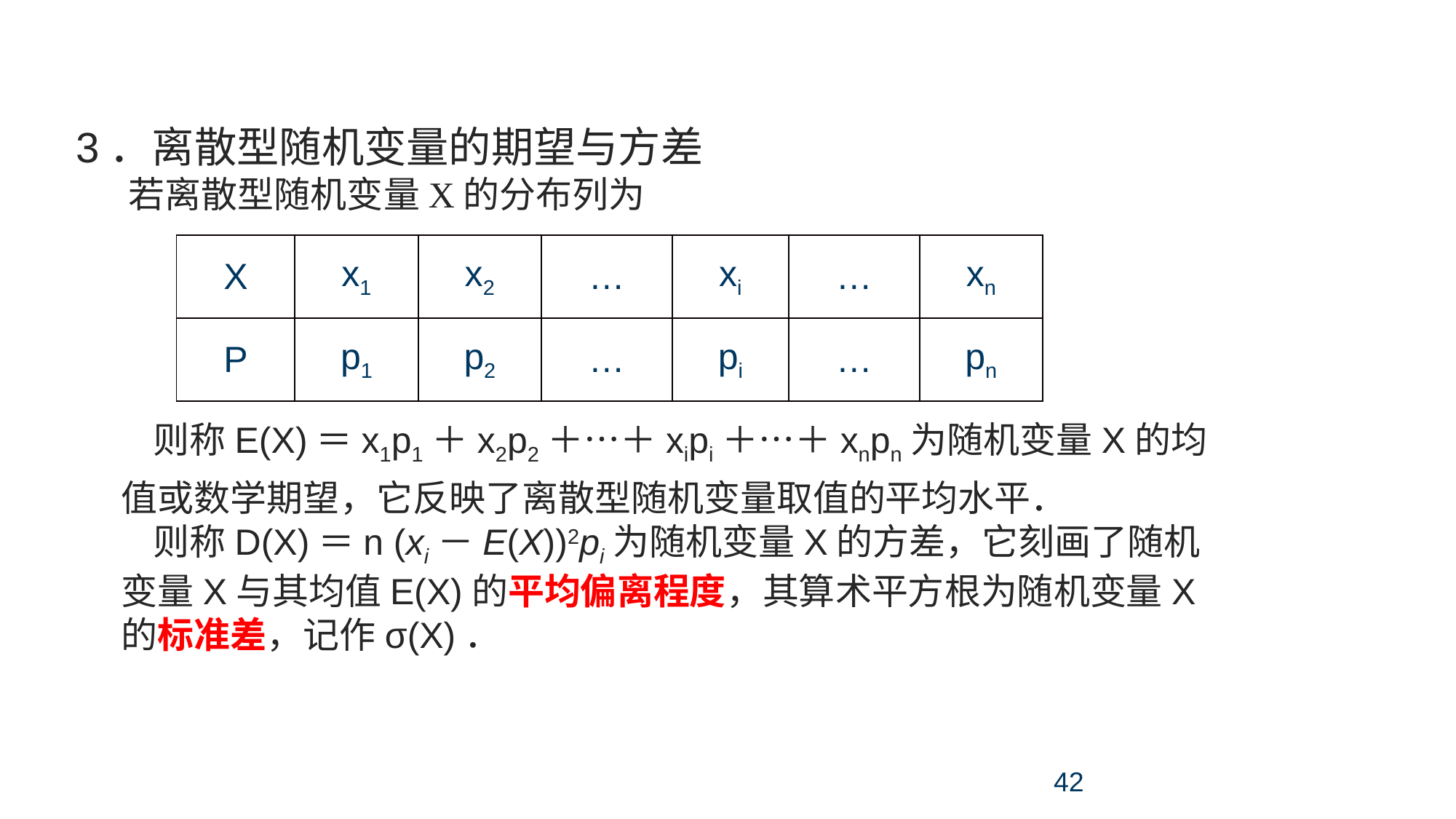

考点二  离散型随机变量及其分布列、数学期望与方差
3．离散型随机变量的期望与方差
若离散型随机变量X的分布列为

| X | x1 | x2 | … | xi | … | xn |
| --- | --- | --- | --- | --- | --- | --- |
| P | p1 | p2 | … | pi | … | pn |
则称E(X)＝x1p1＋x2p2＋…＋xipi＋…＋xnpn为随机变量X的均值或数学期望，它反映了离散型随机变量取值的平均水平．
则称D(X)＝n (xi－E(X))2pi为随机变量X的方差，它刻画了随机变量X与其均值E(X)的平均偏离程度，其算术平方根为随机变量X的标准差，记作σ(X)．
42